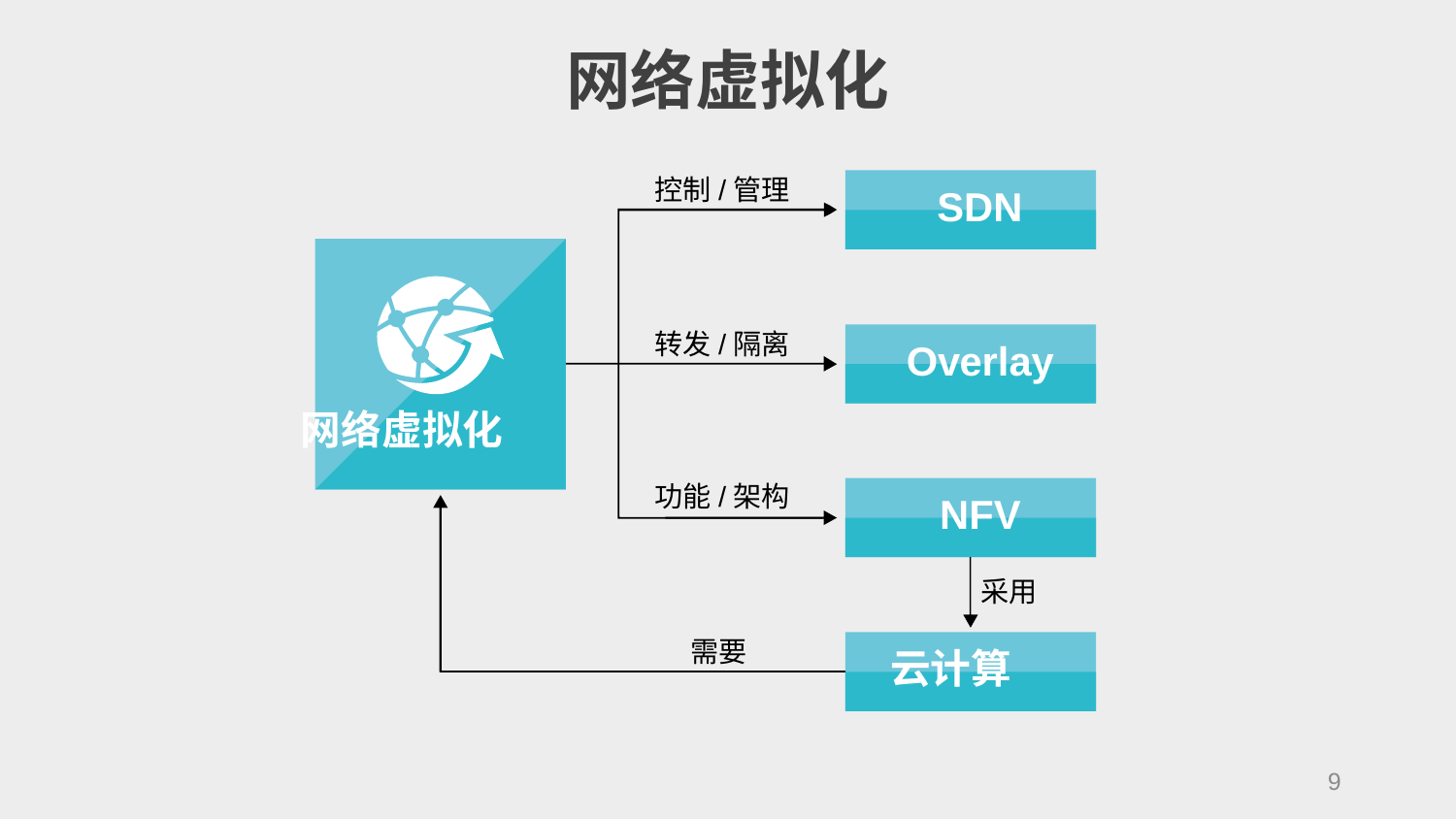

# 网络虚拟化

控制/管理
SDN

转发/隔离
O
v
erlay

功能/架构
NFV

网络虚拟化

采用

需要
云计算

9